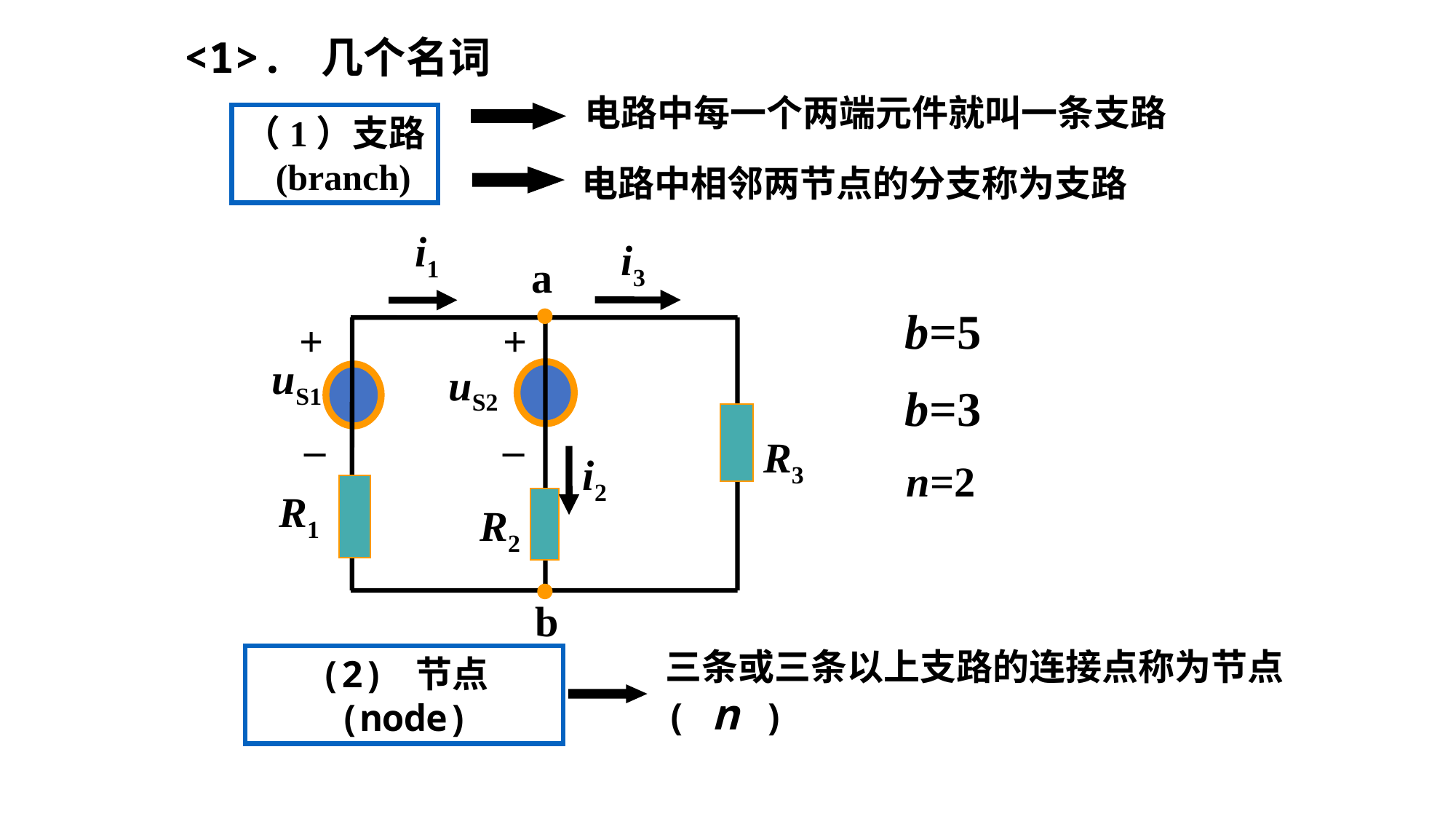

<1>. 几个名词
电路中每一个两端元件就叫一条支路

（1）支路  (branch)
电路中相邻两节点的分支称为支路

i1

i3

a
b=5
+
+

uS1
uS2

_
_

R3

R1

R2

b=3

i2
n=2
b
三条或三条以上支路的连接点称为节点( n )
(2) 节点 (node)